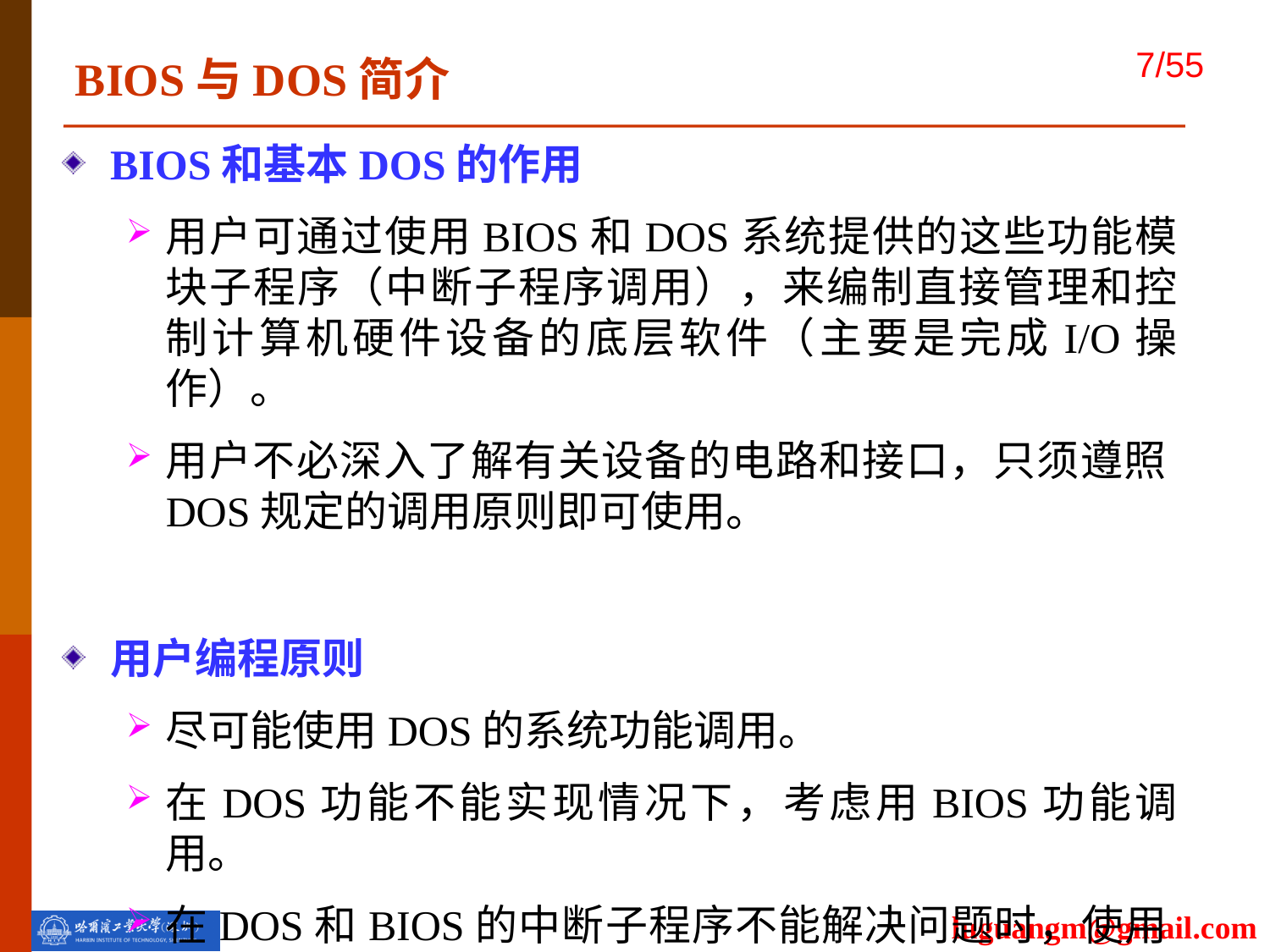

BIOS与DOS简介
BIOS和基本DOS的作用
用户可通过使用BIOS和DOS系统提供的这些功能模块子程序（中断子程序调用），来编制直接管理和控制计算机硬件设备的底层软件（主要是完成I/O操作）。
用户不必深入了解有关设备的电路和接口，只须遵照DOS规定的调用原则即可使用。

用户编程原则
尽可能使用DOS的系统功能调用。
在DOS功能不能实现情况下，考虑用BIOS功能调用。
在DOS和BIOS的中断子程序不能解决问题时，使用IN/OUT指令直接控制硬件。